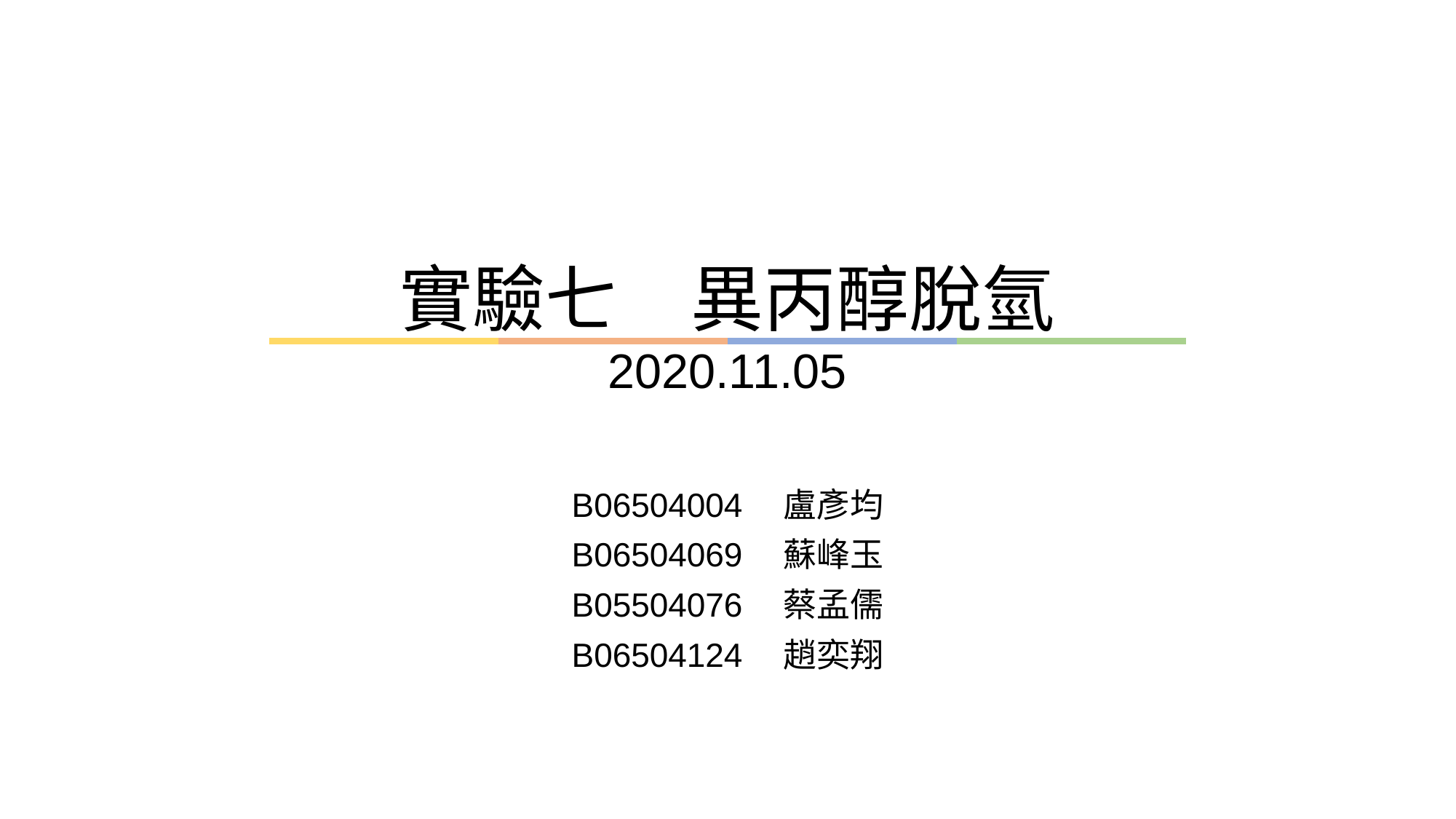

# 實驗七　異丙醇脫氫 2020.11.05
B06504004　盧彥均
B06504069　蘇峰玉
B05504076　蔡孟儒
B06504124　趙奕翔